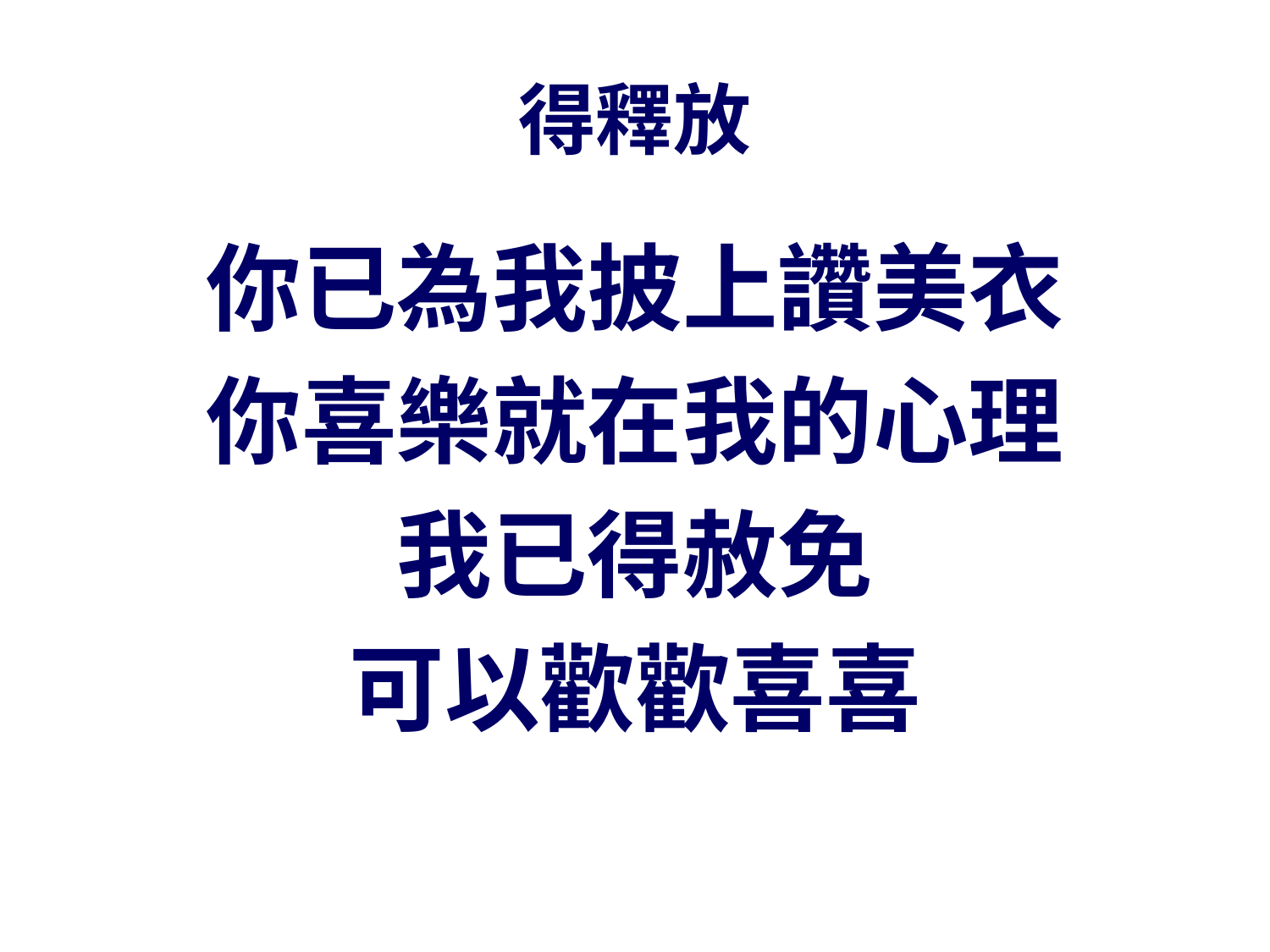

# 得釋放
你已為我披上讚美衣
你喜樂就在我的心理
我已得赦免
可以歡歡喜喜